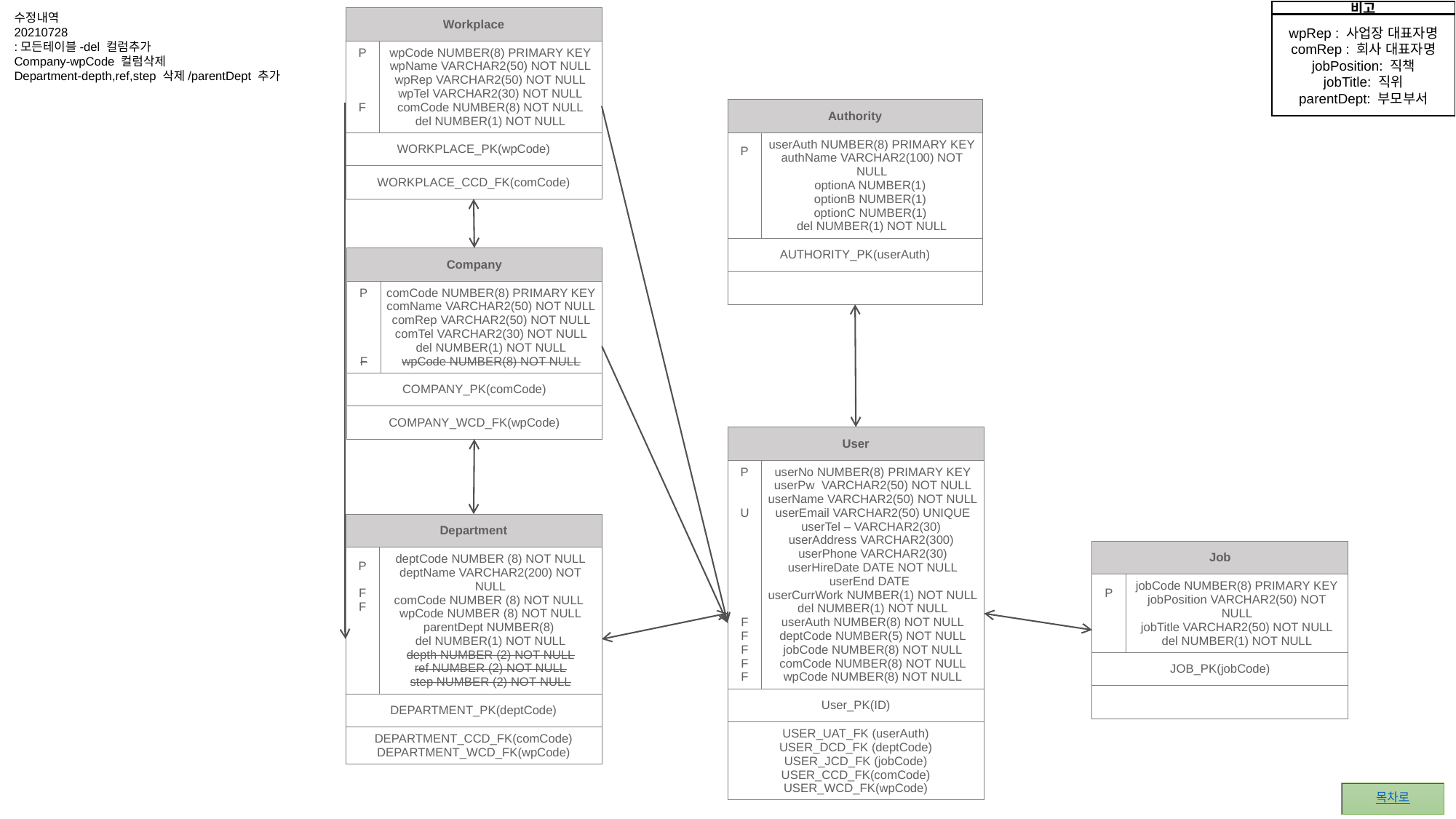

비고
wpRep : 사업장 대표자명
comRep : 회사 대표자명
jobPosition: 직책
jobTitle: 직위
parentDept: 부모부서
수정내역
20210728
:모든테이블-del 컬럼추가
Company-wpCode 컬럼삭제
Department-depth,ref,step 삭제/parentDept 추가

| Workplace |  |
| --- | --- |
| P F | wpCode NUMBER(8) PRIMARY KEY wpName VARCHAR2(50) NOT NULL wpRep VARCHAR2(50) NOT NULL wpTel VARCHAR2(30) NOT NULL comCode NUMBER(8) NOT NULL del NUMBER(1) NOT NULL |
| WORKPLACE\_PK(wpCode) |  |
| WORKPLACE\_CCD\_FK(comCode) |  |
| Authority |  |
| --- | --- |
| P | userAuth NUMBER(8) PRIMARY KEY authName VARCHAR2(100) NOT NULL optionA NUMBER(1) optionB NUMBER(1) optionC NUMBER(1) del NUMBER(1) NOT NULL |
| AUTHORITY\_PK(userAuth) |  |
|  |  |
| Company |  |
| --- | --- |
| P F | comCode NUMBER(8) PRIMARY KEY comName VARCHAR2(50) NOT NULL comRep VARCHAR2(50) NOT NULL comTel VARCHAR2(30) NOT NULL del NUMBER(1) NOT NULL wpCode NUMBER(8) NOT NULL |
| COMPANY\_PK(comCode) |  |
| COMPANY\_WCD\_FK(wpCode) |  |
| User |  |
| --- | --- |
| P U F F F F F | userNo NUMBER(8) PRIMARY KEY userPw VARCHAR2(50) NOT NULL userName VARCHAR2(50) NOT NULL userEmail VARCHAR2(50) UNIQUE userTel – VARCHAR2(30) userAddress VARCHAR2(300) userPhone VARCHAR2(30) userHireDate DATE NOT NULL userEnd DATE userCurrWork NUMBER(1) NOT NULL del NUMBER(1) NOT NULL userAuth NUMBER(8) NOT NULL deptCode NUMBER(5) NOT NULL jobCode NUMBER(8) NOT NULL comCode NUMBER(8) NOT NULL wpCode NUMBER(8) NOT NULL |
| User\_PK(ID) |  |
| USER\_UAT\_FK (userAuth) USER\_DCD\_FK (deptCode) USER\_JCD\_FK (jobCode) USER\_CCD\_FK(comCode) USER\_WCD\_FK(wpCode) |  |
| Department |  |
| --- | --- |
| P F F | deptCode NUMBER (8) NOT NULL deptName VARCHAR2(200) NOT NULL comCode NUMBER (8) NOT NULL wpCode NUMBER (8) NOT NULL parentDept NUMBER(8) del NUMBER(1) NOT NULL depth NUMBER (2) NOT NULL ref NUMBER (2) NOT NULL step NUMBER (2) NOT NULL |
| DEPARTMENT\_PK(deptCode) |  |
| DEPARTMENT\_CCD\_FK(comCode) DEPARTMENT\_WCD\_FK(wpCode) |  |
| Job |  |
| --- | --- |
| P | jobCode NUMBER(8) PRIMARY KEY jobPosition VARCHAR2(50) NOT NULL jobTitle VARCHAR2(50) NOT NULL del NUMBER(1) NOT NULL |
| JOB\_PK(jobCode) |  |
|  |  |
목차로